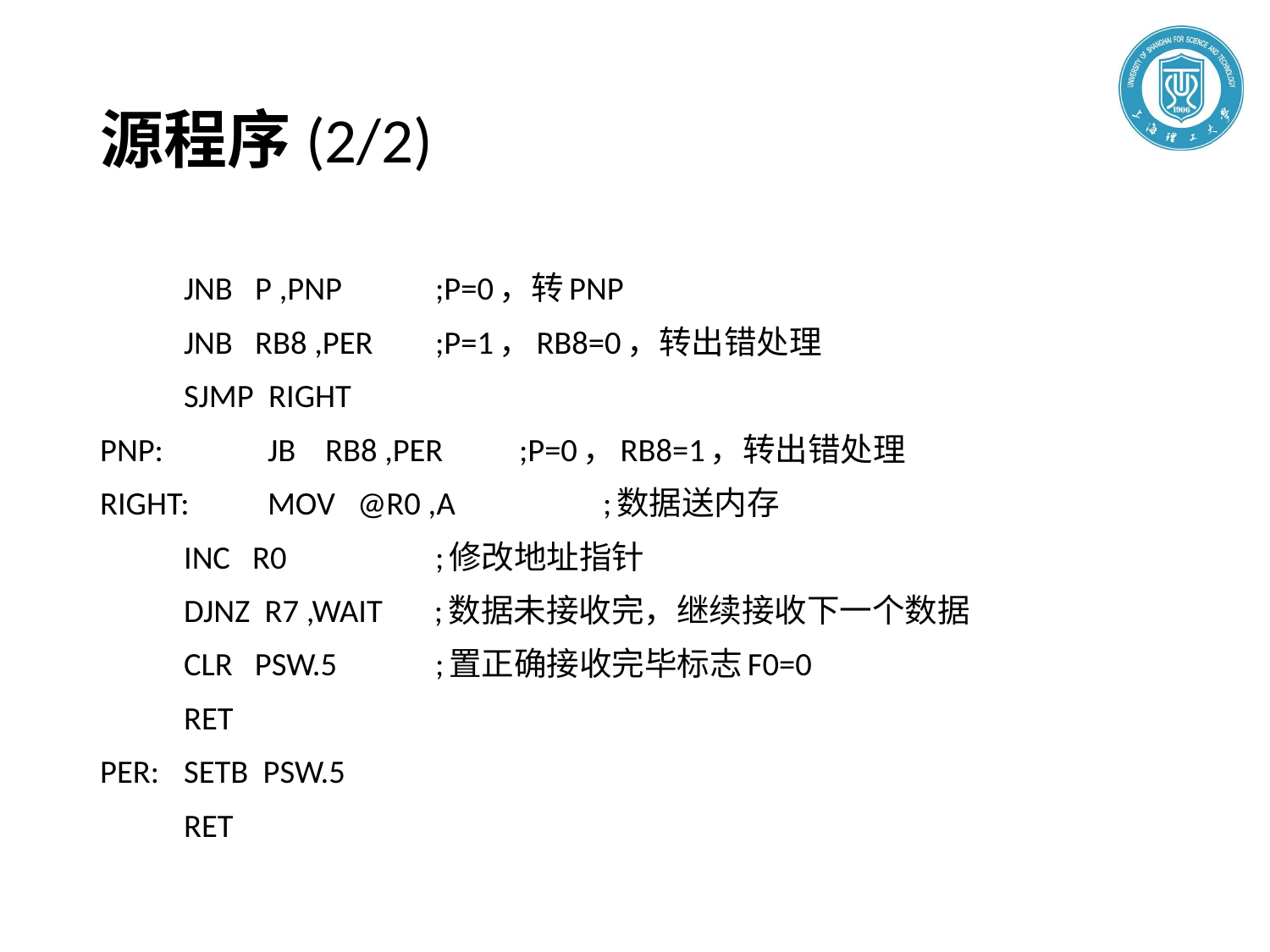

# 源程序(2/2)
	JNB   P ,PNP          	;P=0，转PNP
       	JNB   RB8 ,PER        	;P=1，RB8=0，转出错处理
       	SJMP  RIGHT
PNP:   	JB    RB8 ,PER        	;P=0，RB8=1，转出错处理
RIGHT: 	MOV   @R0 ,A          	;数据送内存
       	INC   R0              		;修改地址指针
       	DJNZ  R7 ,WAIT       ;数据未接收完，继续接收下一个数据
       	CLR   PSW.5           	;置正确接收完毕标志F0=0
       	RET
PER:   	SETB  PSW.5
       	RET